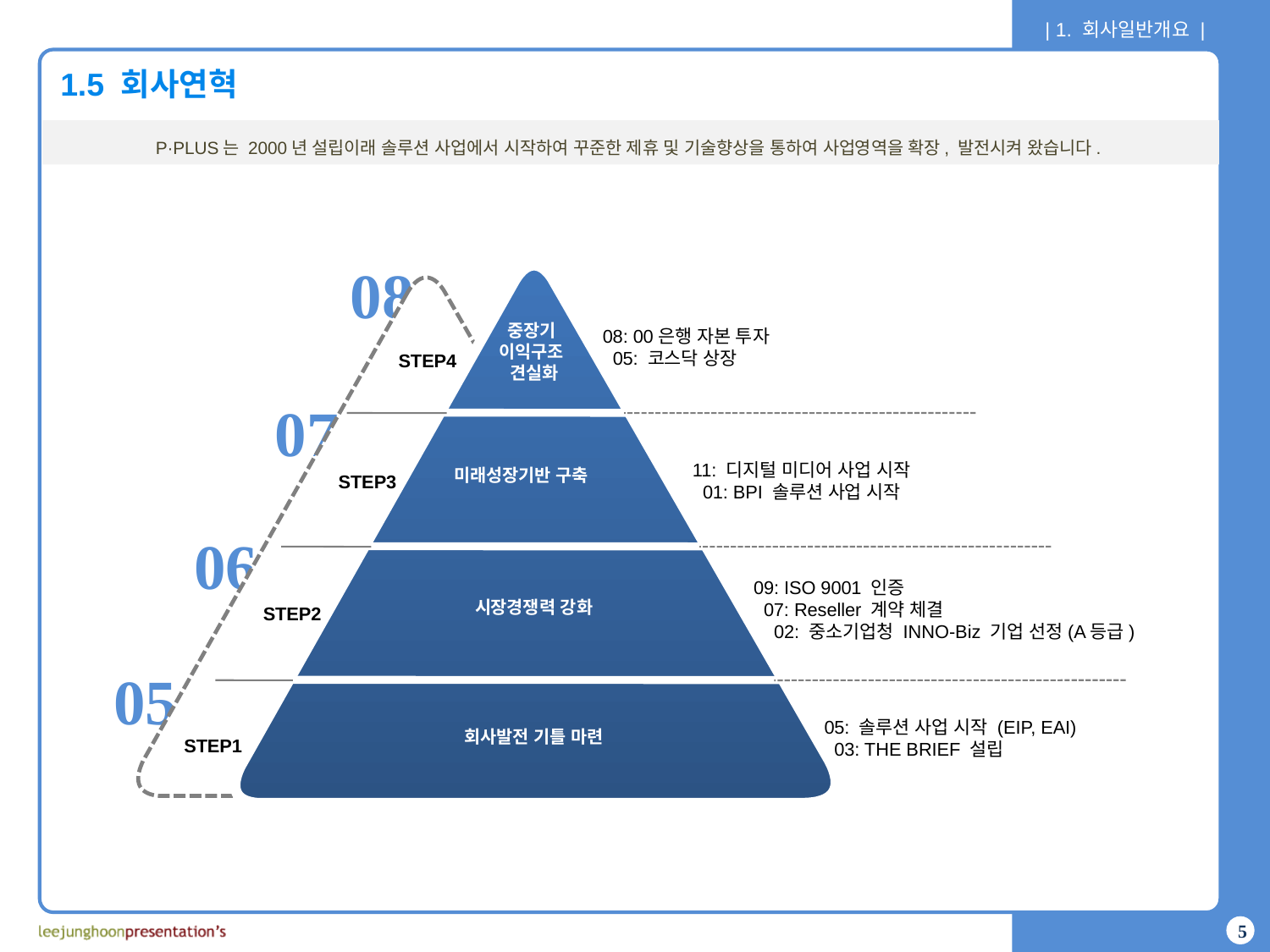

08
07
06
05

중장기
이익구조
견실화
08: 00은행 자본 투자
  05: 코스닥 상장
STEP4
 11: 디지털 미디어 사업 시작
   01: BPI 솔루션 사업 시작
미래성장기반 구축
STEP3
09: ISO 9001 인증
  07: Reseller 계약 체결
    02: 중소기업청 INNO-Biz 기업 선정(A등급)
시장경쟁력 강화
STEP2
05: 솔루션 사업 시작 (EIP, EAI)
  03: THE BRIEF 설립
회사발전 기틀 마련
STEP1